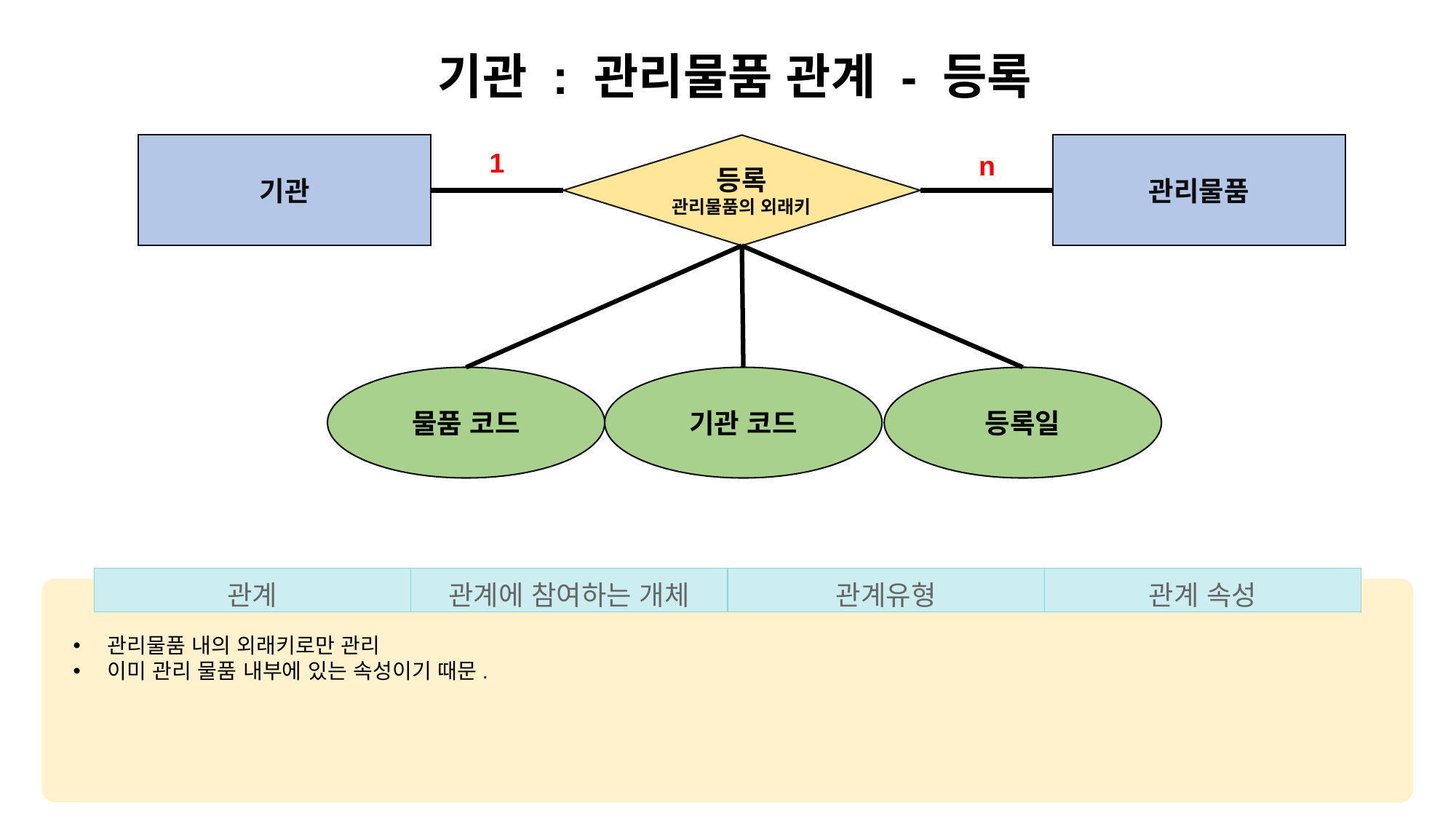

기관 : 관리물품 관계 - 등록
기관
등록
관리물품의 외래키
관리물품

물품 코드
기관 코드
등록일
1
n
| 관계 | 관계에 참여하는 개체 | 관계유형 | 관계 속성 |
| --- | --- | --- | --- |

관리물품 내의 외래키로만 관리
이미 관리 물품 내부에 있는 속성이기 때문.